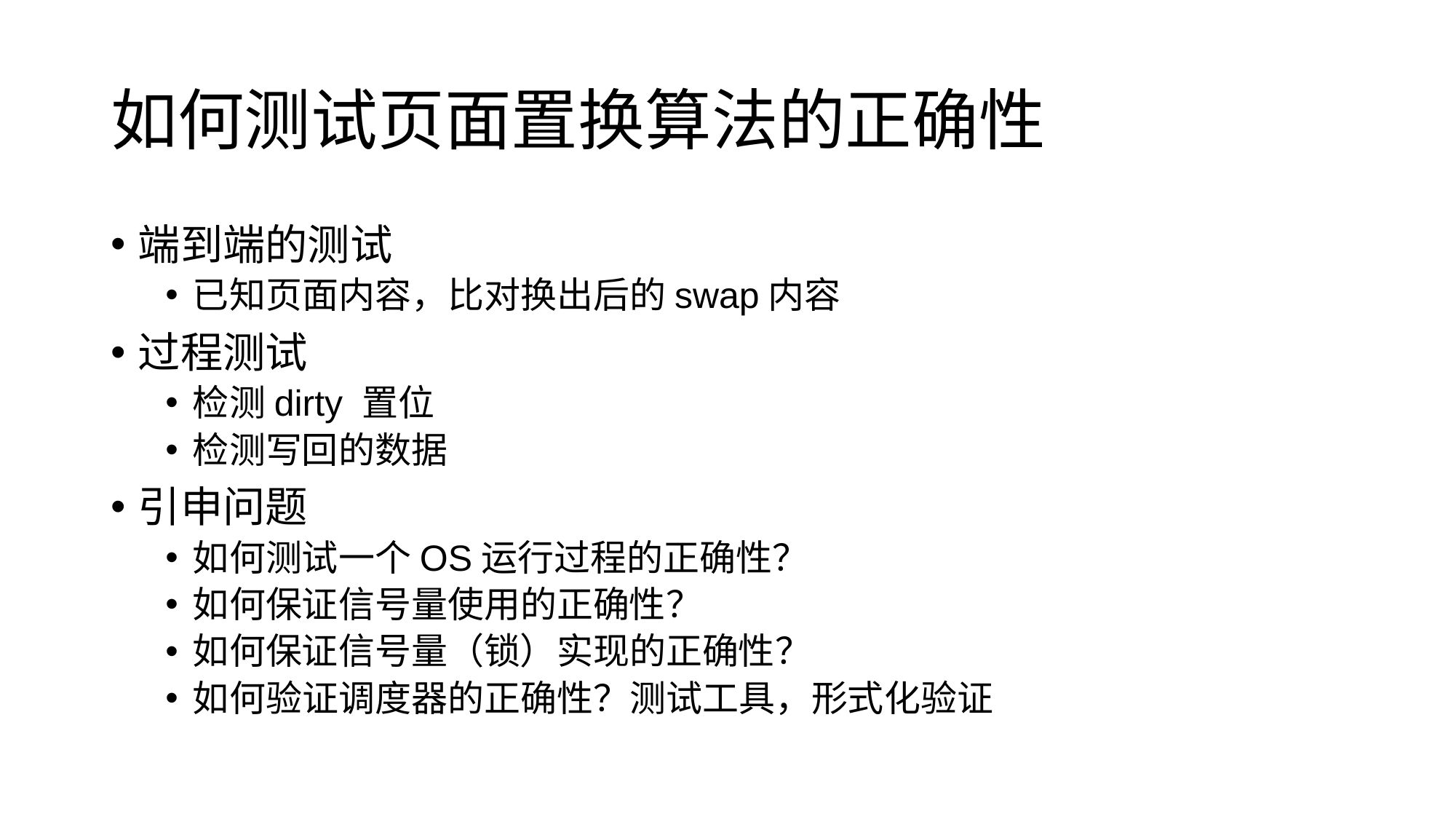

# 如何测试页面置换算法的正确性
端到端的测试
已知页面内容，比对换出后的swap内容
过程测试
检测dirty 置位
检测写回的数据
引申问题
如何测试一个OS运行过程的正确性？
如何保证信号量使用的正确性？
如何保证信号量（锁）实现的正确性？
如何验证调度器的正确性？测试工具，形式化验证